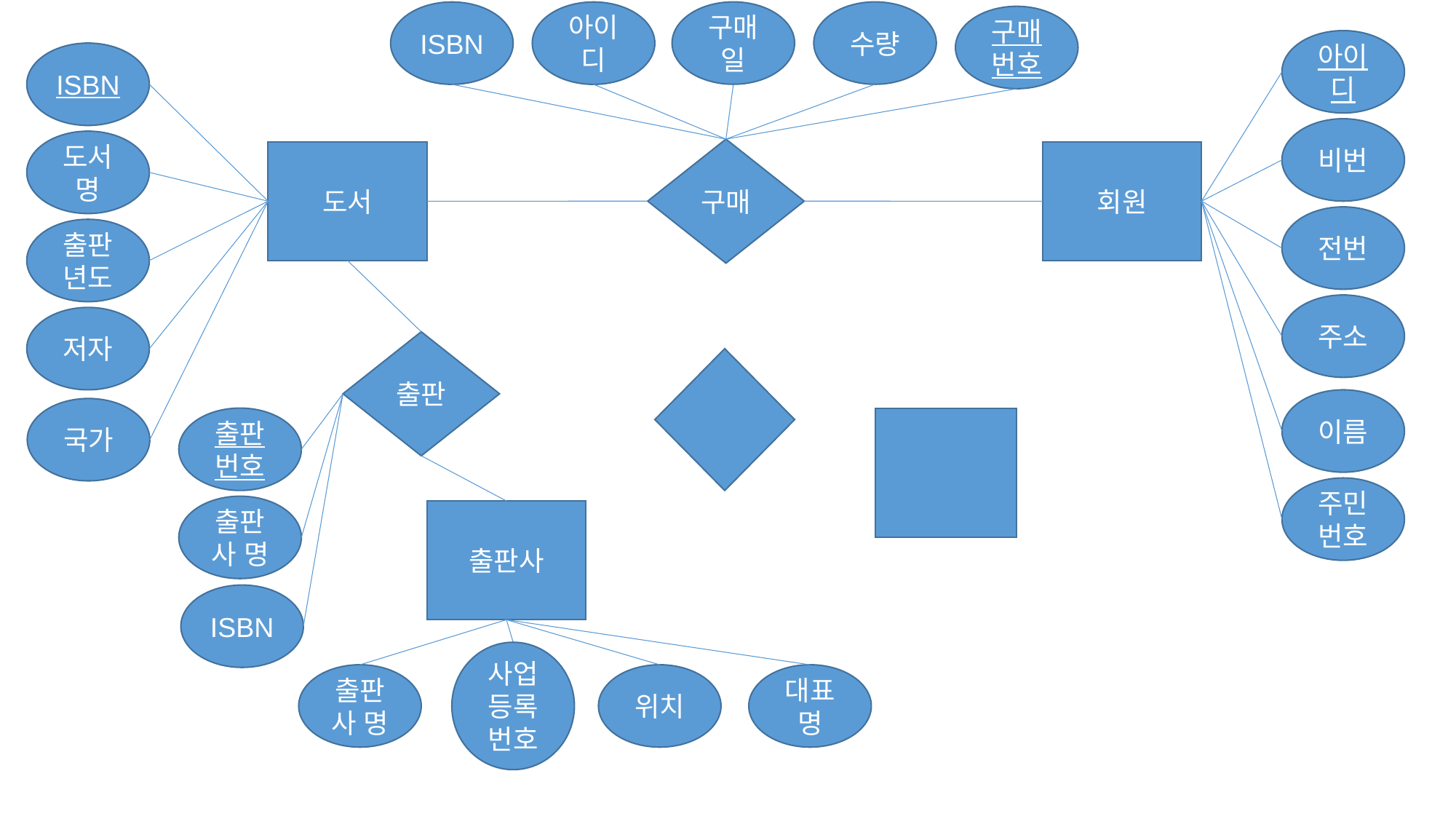

구매일
수량
ISBN
아이디
구매 번호
아이디
ISBN
비번
도서명
구매
도서
회원
전번
출판 년도
주소
저자
출판

이름
국가
출판 번호

주민번호
출판사 명
출판사
ISBN
사업등록번호
대표 명
위치
출판사 명